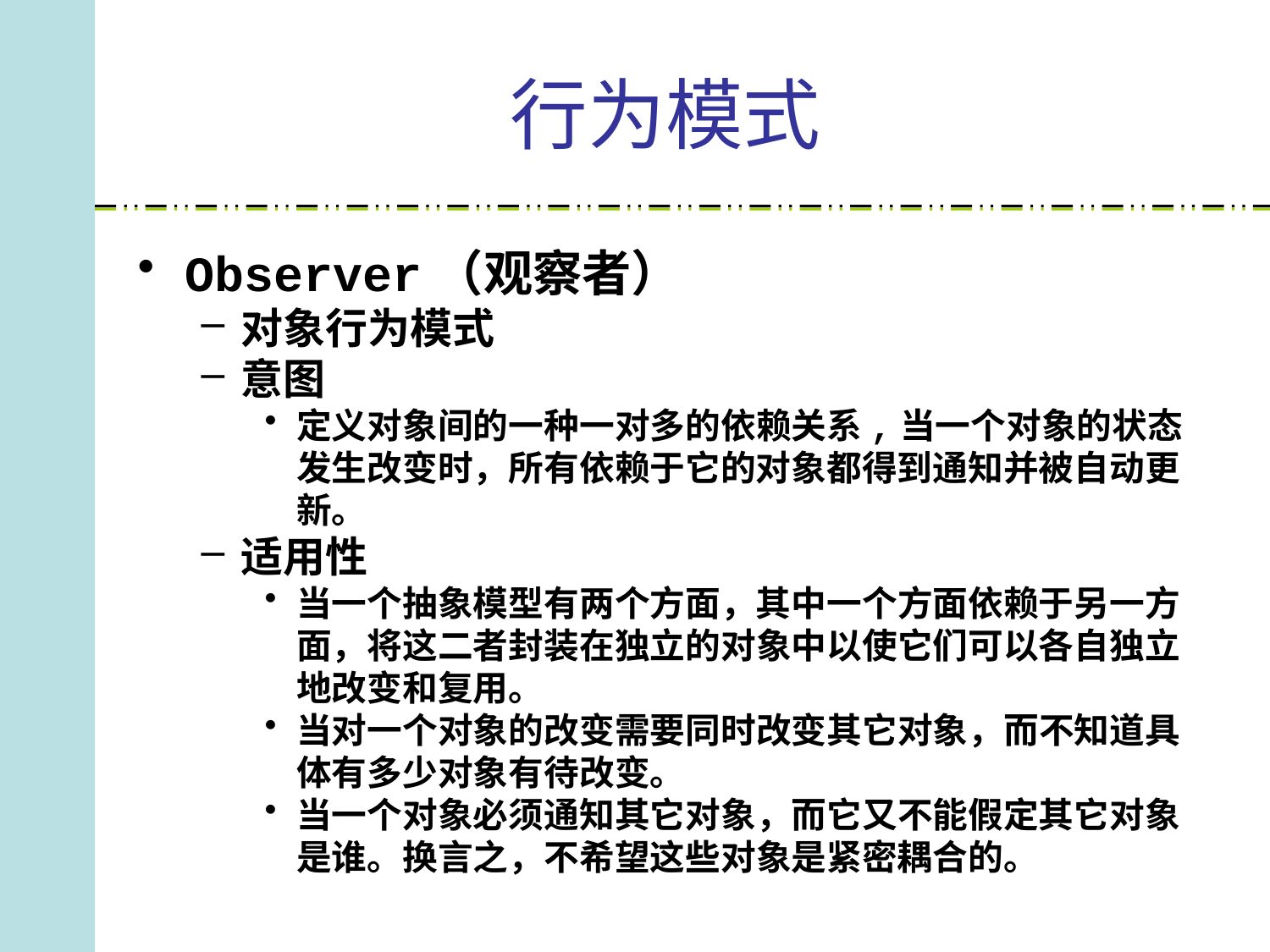

# 行为模式
Observer（观察者）
对象行为模式
意图
定义对象间的一种一对多的依赖关系,当一个对象的状态发生改变时，所有依赖于它的对象都得到通知并被自动更新。
适用性
当一个抽象模型有两个方面，其中一个方面依赖于另一方面，将这二者封装在独立的对象中以使它们可以各自独立地改变和复用。
当对一个对象的改变需要同时改变其它对象，而不知道具体有多少对象有待改变。
当一个对象必须通知其它对象，而它又不能假定其它对象是谁。换言之，不希望这些对象是紧密耦合的。